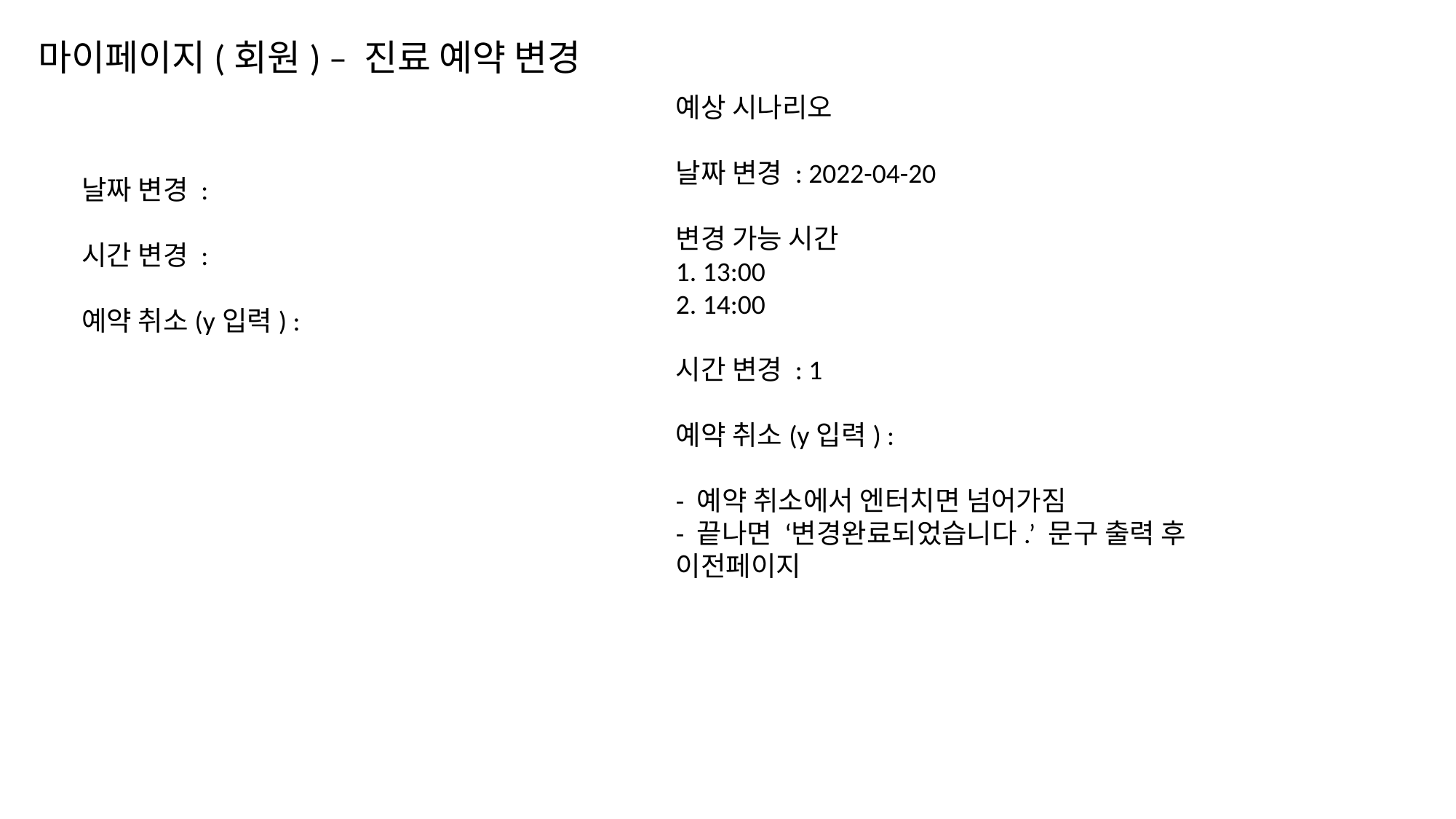

마이페이지(회원) – 진료 예약 변경
예상 시나리오

날짜 변경 : 2022-04-20

변경 가능 시간
1. 13:00
2. 14:00

시간 변경 : 1

예약 취소(y입력) :

- 예약 취소에서 엔터치면 넘어가짐
- 끝나면  ‘변경완료되었습니다.’ 문구 출력 후 이전페이지

날짜 변경 :

시간 변경 :

예약 취소(y입력) :